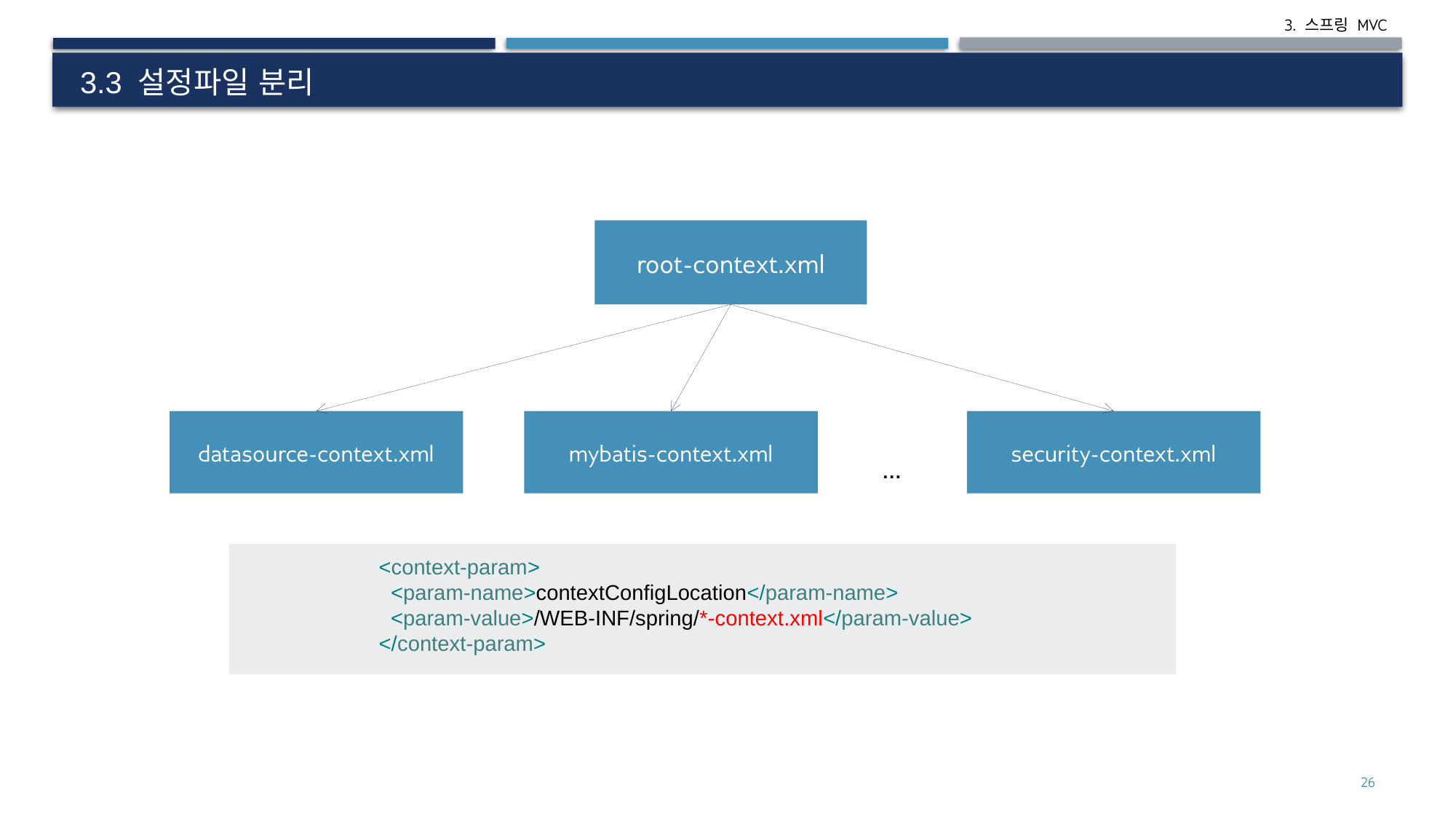

# 3.3 설정파일 분리
root-context.xml
datasource-context.xml
mybatis-context.xml
security-context.xml
…

<context-param>
  <param-name>contextConfigLocation</param-name>
  <param-value>/WEB-INF/spring/*-context.xml</param-value>
</context-param>
26